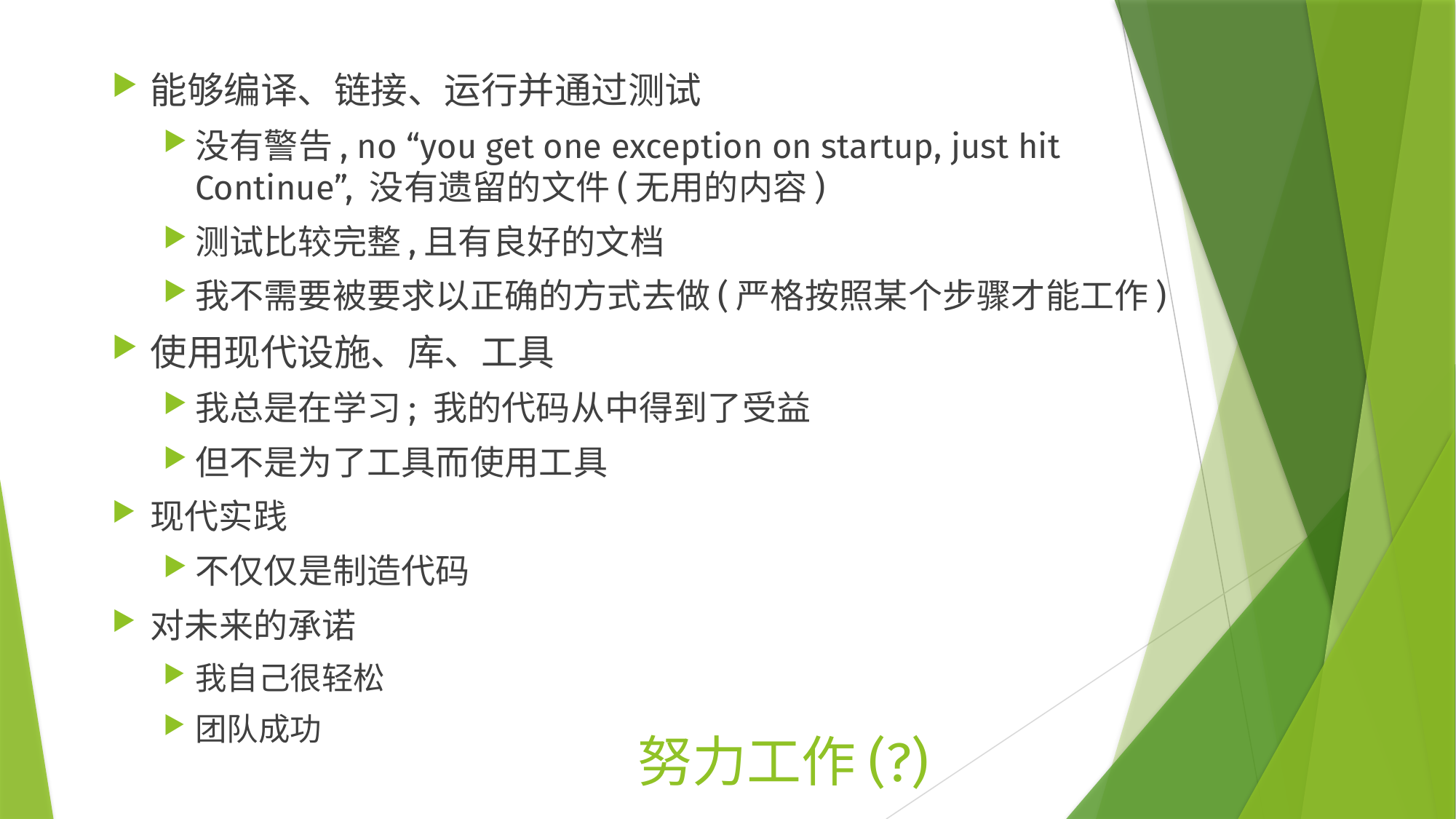

能够编译、链接、运行并通过测试
没有警告, no “you get one exception on startup, just hit Continue”, 没有遗留的文件(无用的内容)
测试比较完整,且有良好的文档
我不需要被要求以正确的方式去做(严格按照某个步骤才能工作)
使用现代设施、库、工具
我总是在学习; 我的代码从中得到了受益
但不是为了工具而使用工具
现代实践
不仅仅是制造代码
对未来的承诺
我自己很轻松
团队成功
# 努力工作(?)